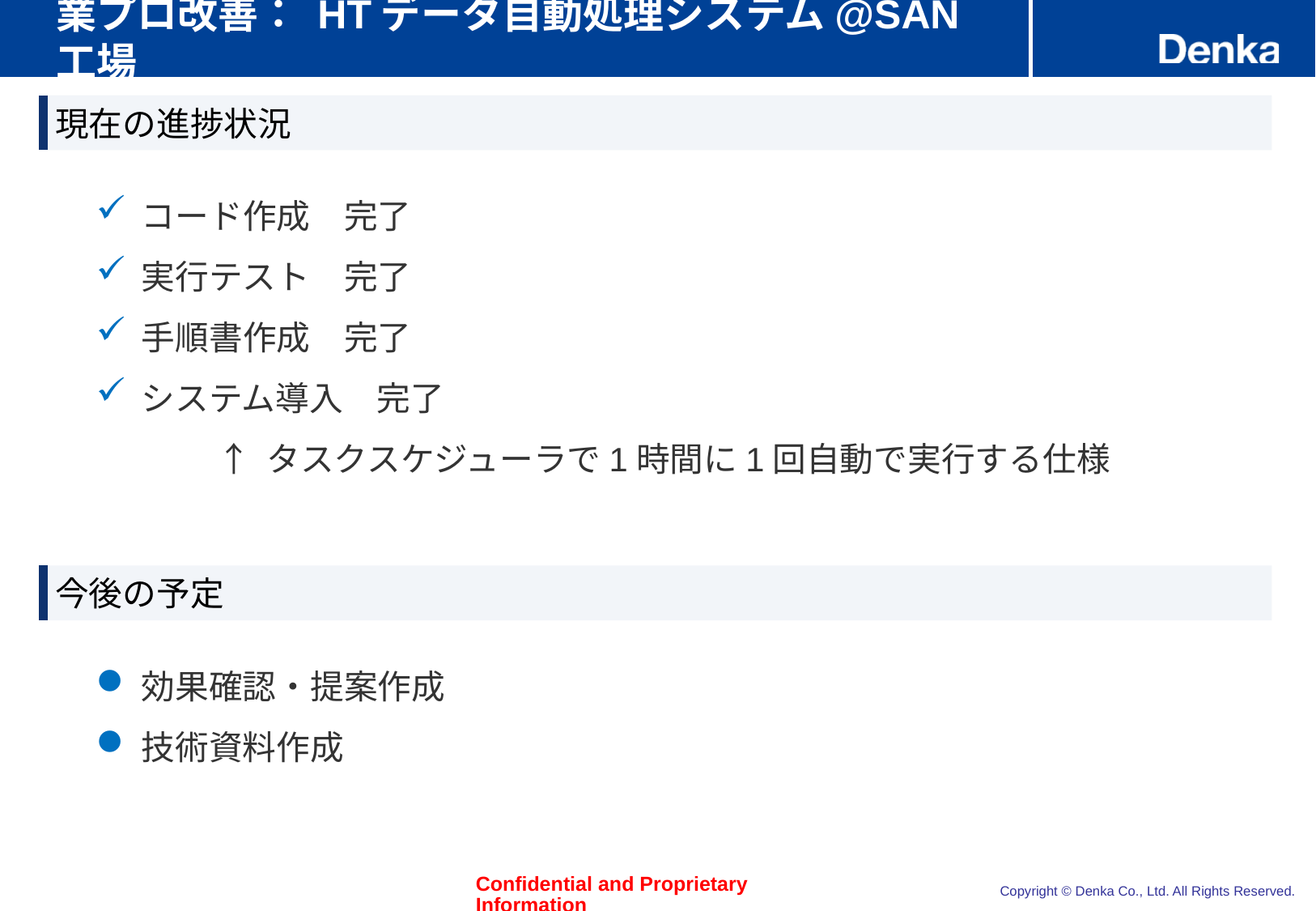

# 業プロ改善： HTデータ自動処理システム@SAN工場
現在の進捗状況

コード作成　完了
実行テスト　完了
手順書作成　完了
システム導入　完了
	↑ タスクスケジューラで1時間に1回自動で実行する仕様
今後の予定

効果確認・提案作成
技術資料作成